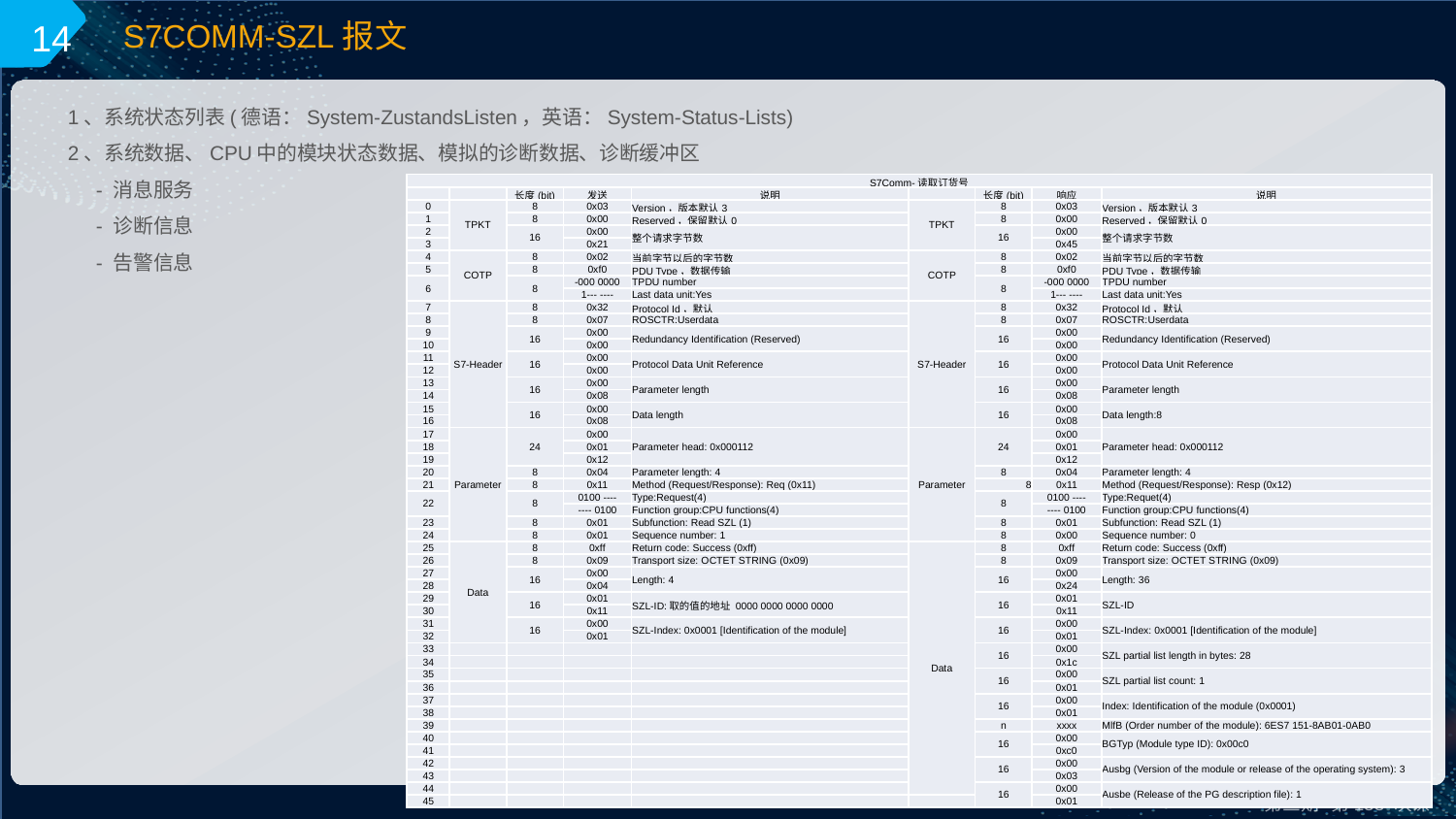

14
S7COMM-SZL报文
1、系统状态列表(德语：System-ZustandsListen，英语：System-Status-Lists)
2、系统数据、CPU中的模块状态数据、模拟的诊断数据、诊断缓冲区
     - 消息服务
     - 诊断信息
     - 告警信息
| S7Comm-读取订货号 |  |  |  |  |  |  |  |  |
| --- | --- | --- | --- | --- | --- | --- | --- | --- |
|  |  | 长度(bit) | 发送 | 说明 |  | 长度(bit) | 响应 | 说明 |
| 0 | TPKT | 8 | 0x03 | Version，版本默认3 | TPKT | 8 | 0x03 | Version，版本默认3 |
| 1 |  | 8 | 0x00 | Reserved，保留默认0 |  | 8 | 0x00 | Reserved，保留默认0 |
| 2 |  | 16 | 0x00 | 整个请求字节数 |  | 16 | 0x00 | 整个请求字节数 |
| 3 |  |  | 0x21 |  |  |  | 0x45 |  |
| 4 | COTP | 8 | 0x02 | 当前字节以后的字节数 | COTP | 8 | 0x02 | 当前字节以后的字节数 |
| 5 |  | 8 | 0xf0 | PDU Type，数据传输 |  | 8 | 0xf0 | PDU Type，数据传输 |
| 6 |  | 8 | -000 0000 | TPDU number |  | 8 | -000 0000 | TPDU number |
|  |  |  | 1--- ---- | Last data unit:Yes |  |  | 1--- ---- | Last data unit:Yes |
| 7 | S7-Header | 8 | 0x32 | Protocol Id，默认 | S7-Header | 8 | 0x32 | Protocol Id，默认 |
| 8 |  | 8 | 0x07 | ROSCTR:Userdata |  | 8 | 0x07 | ROSCTR:Userdata |
| 9 |  | 16 | 0x00 | Redundancy Identification (Reserved) |  | 16 | 0x00 | Redundancy Identification (Reserved) |
| 10 |  |  | 0x00 |  |  |  | 0x00 |  |
| 11 |  | 16 | 0x00 | Protocol Data Unit Reference |  | 16 | 0x00 | Protocol Data Unit Reference |
| 12 |  |  | 0x00 |  |  |  | 0x00 |  |
| 13 |  | 16 | 0x00 | Parameter length |  | 16 | 0x00 | Parameter length |
| 14 |  |  | 0x08 |  |  |  | 0x08 |  |
| 15 |  | 16 | 0x00 | Data length |  | 16 | 0x00 | Data length:8 |
| 16 |  |  | 0x08 |  |  |  | 0x08 |  |
| 17 | Parameter | 24 | 0x00 | Parameter head: 0x000112 | Parameter | 24 | 0x00 | Parameter head: 0x000112 |
| 18 |  |  | 0x01 |  |  |  | 0x01 |  |
| 19 |  |  | 0x12 |  |  |  | 0x12 |  |
| 20 |  | 8 | 0x04 | Parameter length: 4 |  | 8 | 0x04 | Parameter length: 4 |
| 21 |  | 8 | 0x11 | Method (Request/Response): Req (0x11) |  | 8 | 0x11 | Method (Request/Response): Resp (0x12) |
| 22 |  | 8 | 0100 ---- | Type:Request(4) |  | 8 | 0100 ---- | Type:Requet(4) |
|  |  |  | ---- 0100 | Function group:CPU functions(4) |  |  | ---- 0100 | Function group:CPU functions(4) |
| 23 |  | 8 | 0x01 | Subfunction: Read SZL (1) |  | 8 | 0x01 | Subfunction: Read SZL (1) |
| 24 |  | 8 | 0x01 | Sequence number: 1 |  | 8 | 0x00 | Sequence number: 0 |
| 25 | Data | 8 | 0xff | Return code: Success (0xff) | Data | 8 | 0xff | Return code: Success (0xff) |
| 26 |  | 8 | 0x09 | Transport size: OCTET STRING (0x09) |  | 8 | 0x09 | Transport size: OCTET STRING (0x09) |
| 27 |  | 16 | 0x00 | Length: 4 |  | 16 | 0x00 | Length: 36 |
| 28 |  |  | 0x04 |  |  |  | 0x24 |  |
| 29 |  | 16 | 0x01 | SZL-ID:取的值的地址 0000 0000 0000 0000 |  | 16 | 0x01 | SZL-ID |
| 30 |  |  | 0x11 |  |  |  | 0x11 |  |
| 31 |  | 16 | 0x00 | SZL-Index: 0x0001 [Identification of the module] |  | 16 | 0x00 | SZL-Index: 0x0001 [Identification of the module] |
| 32 |  |  | 0x01 |  |  |  | 0x01 |  |
| 33 |  |  |  |  |  | 16 | 0x00 | SZL partial list length in bytes: 28 |
| 34 |  |  |  |  |  |  | 0x1c |  |
| 35 |  |  |  |  |  | 16 | 0x00 | SZL partial list count: 1 |
| 36 |  |  |  |  |  |  | 0x01 |  |
| 37 |  |  |  |  |  | 16 | 0x00 | Index: Identification of the module (0x0001) |
| 38 |  |  |  |  |  |  | 0x01 |  |
| 39 |  |  |  |  |  | n | xxxx | MlfB (Order number of the module): 6ES7 151-8AB01-0AB0 |
| 40 |  |  |  |  |  | 16 | 0x00 | BGTyp (Module type ID): 0x00c0 |
| 41 |  |  |  |  |  |  | 0xc0 |  |
| 42 |  |  |  |  |  | 16 | 0x00 | Ausbg (Version of the module or release of the operating system): 3 |
| 43 |  |  |  |  |  |  | 0x03 |  |
| 44 |  |  |  |  |  | 16 | 0x00 | Ausbe (Release of the PG description file): 1 |
| 45 |  |  |  |  |  |  | 0x01 |  |